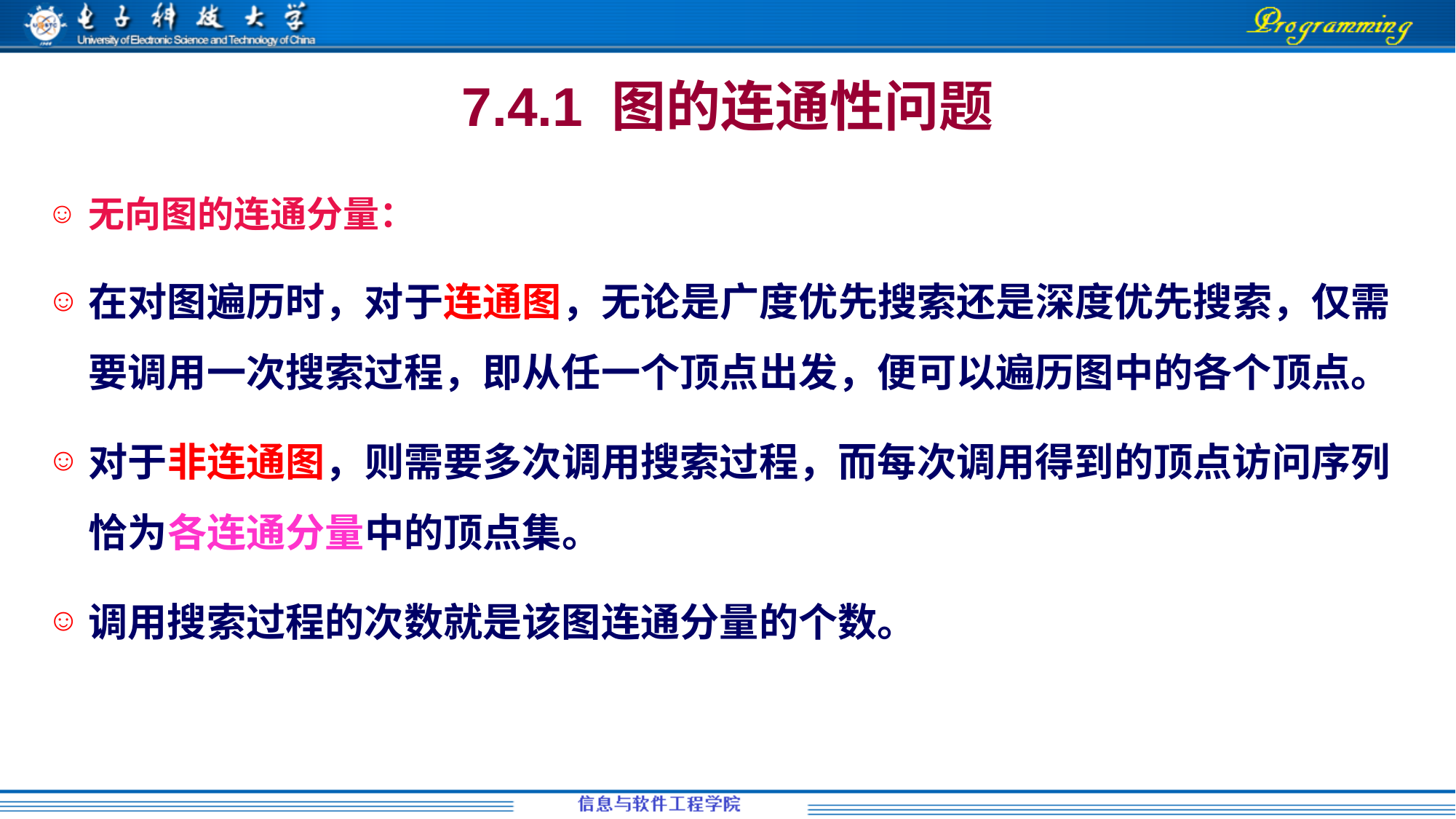

# 7.4.1 图的连通性问题
无向图的连通分量：
在对图遍历时，对于连通图，无论是广度优先搜索还是深度优先搜索，仅需要调用一次搜索过程，即从任一个顶点出发，便可以遍历图中的各个顶点。
对于非连通图，则需要多次调用搜索过程，而每次调用得到的顶点访问序列恰为各连通分量中的顶点集。
调用搜索过程的次数就是该图连通分量的个数。